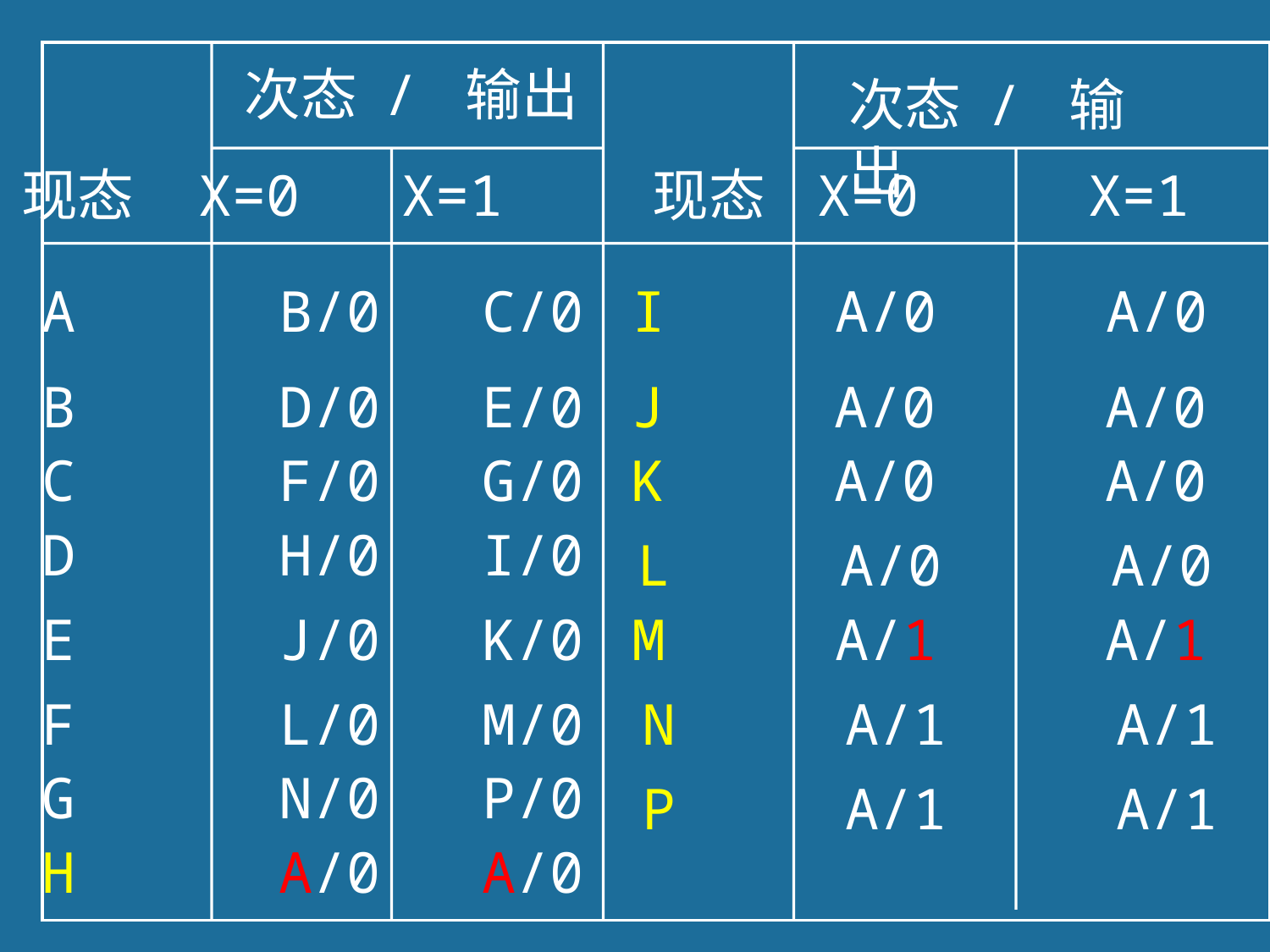

次态 / 输出
次态 / 输出

现态    X=0   X=1    现态   X=0     X=1

A      B/0   C/0
I     A/0     A/0
B      D/0   E/0
J     A/0     A/0
C      F/0   G/0
K     A/0     A/0
D      H/0   I/0
L     A/0     A/0
E      J/0   K/0
M     A/1     A/1
F      L/0   M/0
N     A/1     A/1
G      N/0   P/0
P     A/1     A/1
H      A/0   A/0
50